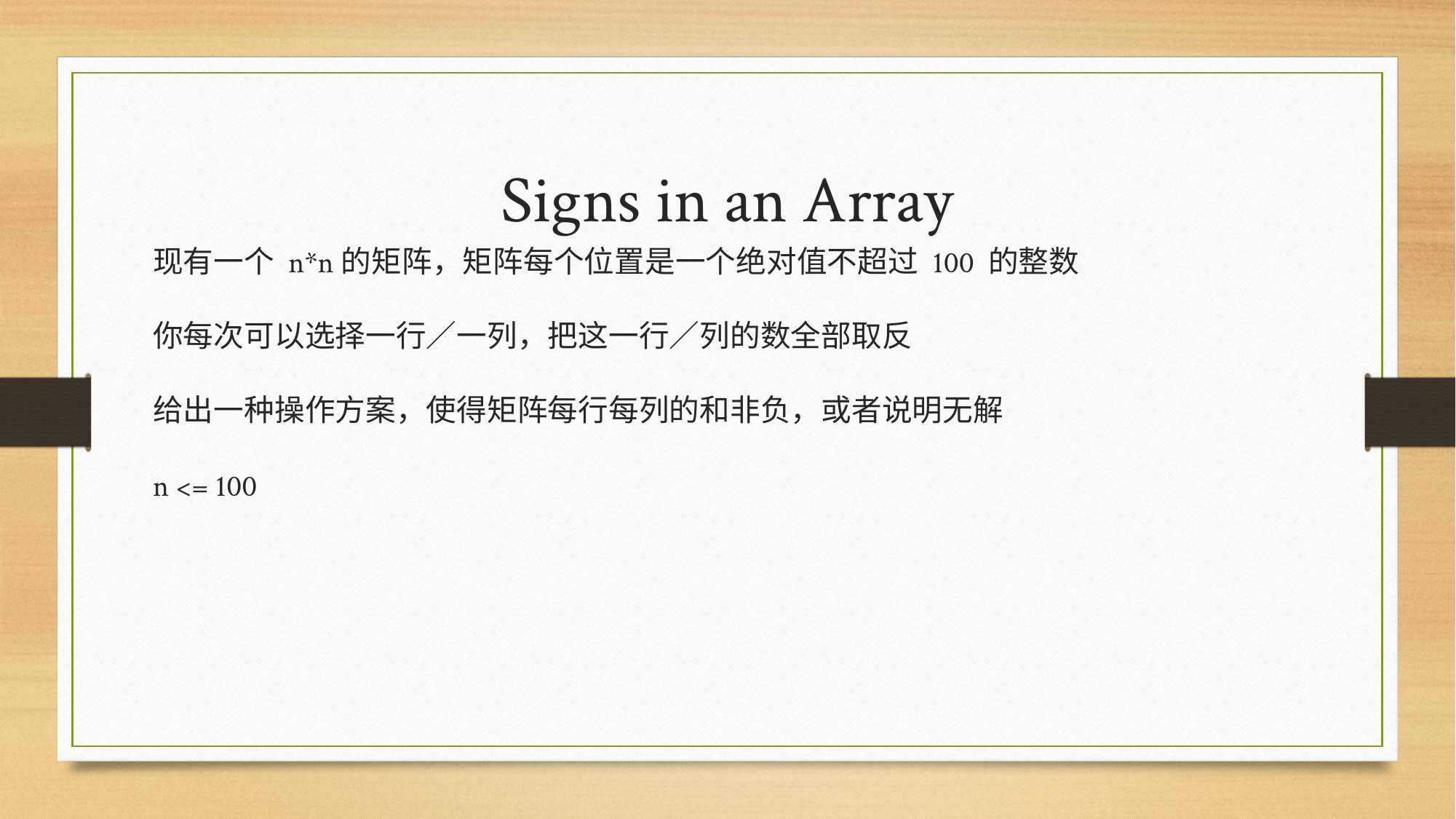

# Signs in an Array
现有一个 n*n的矩阵，矩阵每个位置是一个绝对值不超过 100 的整数
你每次可以选择一行／一列，把这一行／列的数全部取反
给出一种操作方案，使得矩阵每行每列的和非负，或者说明无解
n <= 100